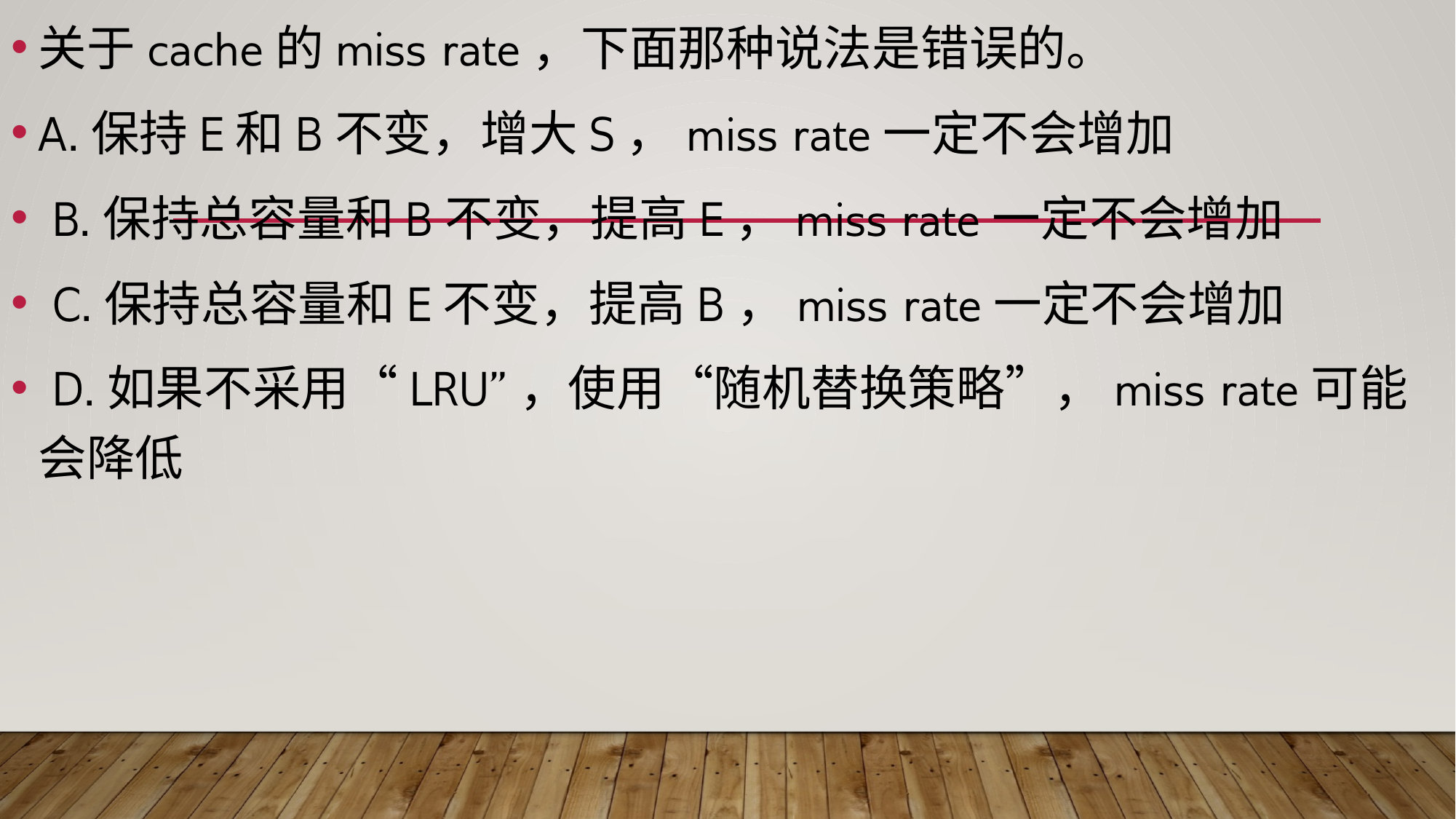

关于cache的miss rate，下面那种说法是错误的。
A.保持E和B不变，增大S，miss rate一定不会增加
 B.保持总容量和B不变，提高E，miss rate一定不会增加
 C.保持总容量和E不变，提高B，miss rate一定不会增加
 D.如果不采用“LRU”，使用“随机替换策略”，miss rate可能会降低